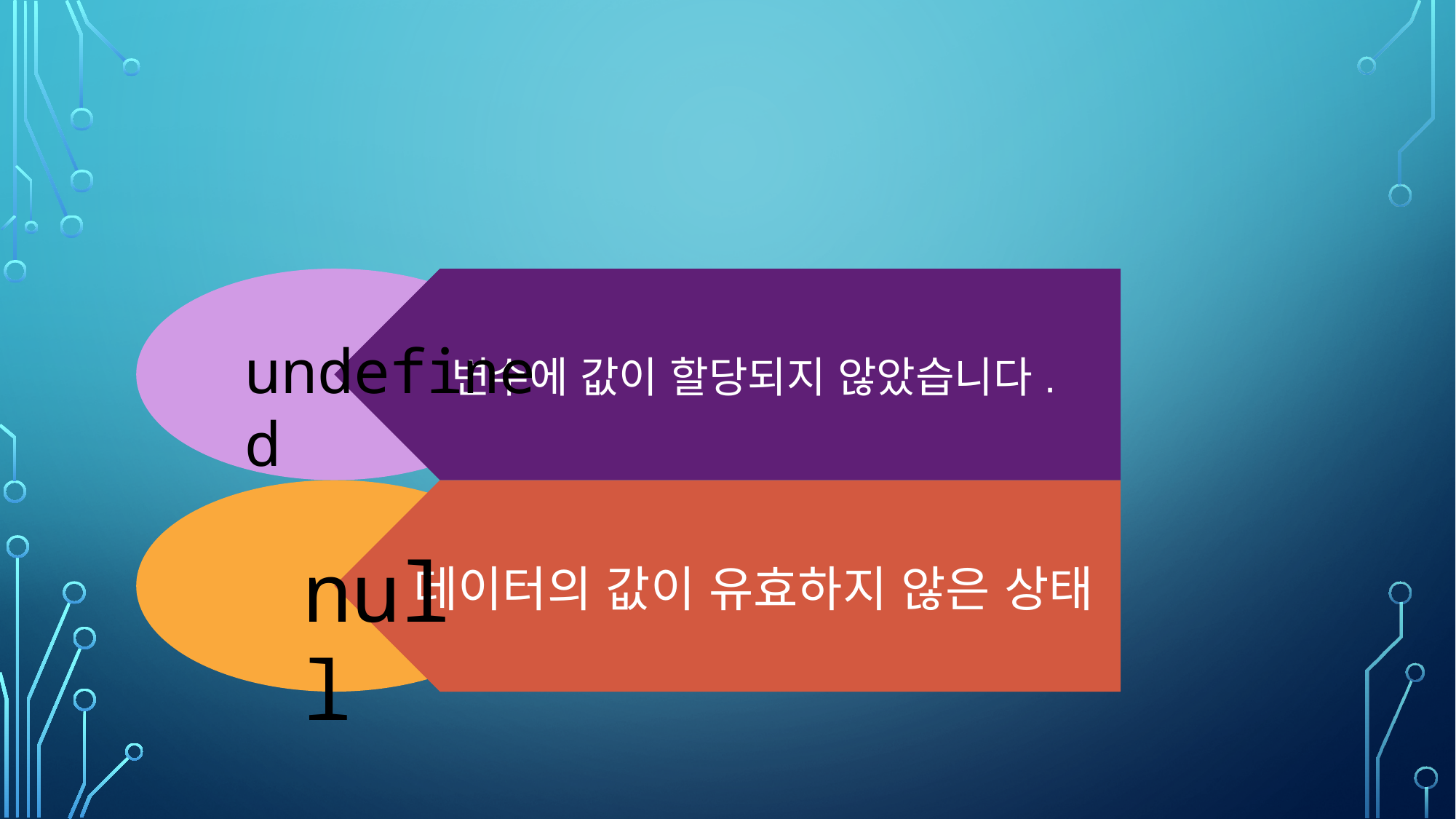

변수에 값이 할당되지 않았습니다.
데이터의 값이 유효하지 않은 상태
undefined
null